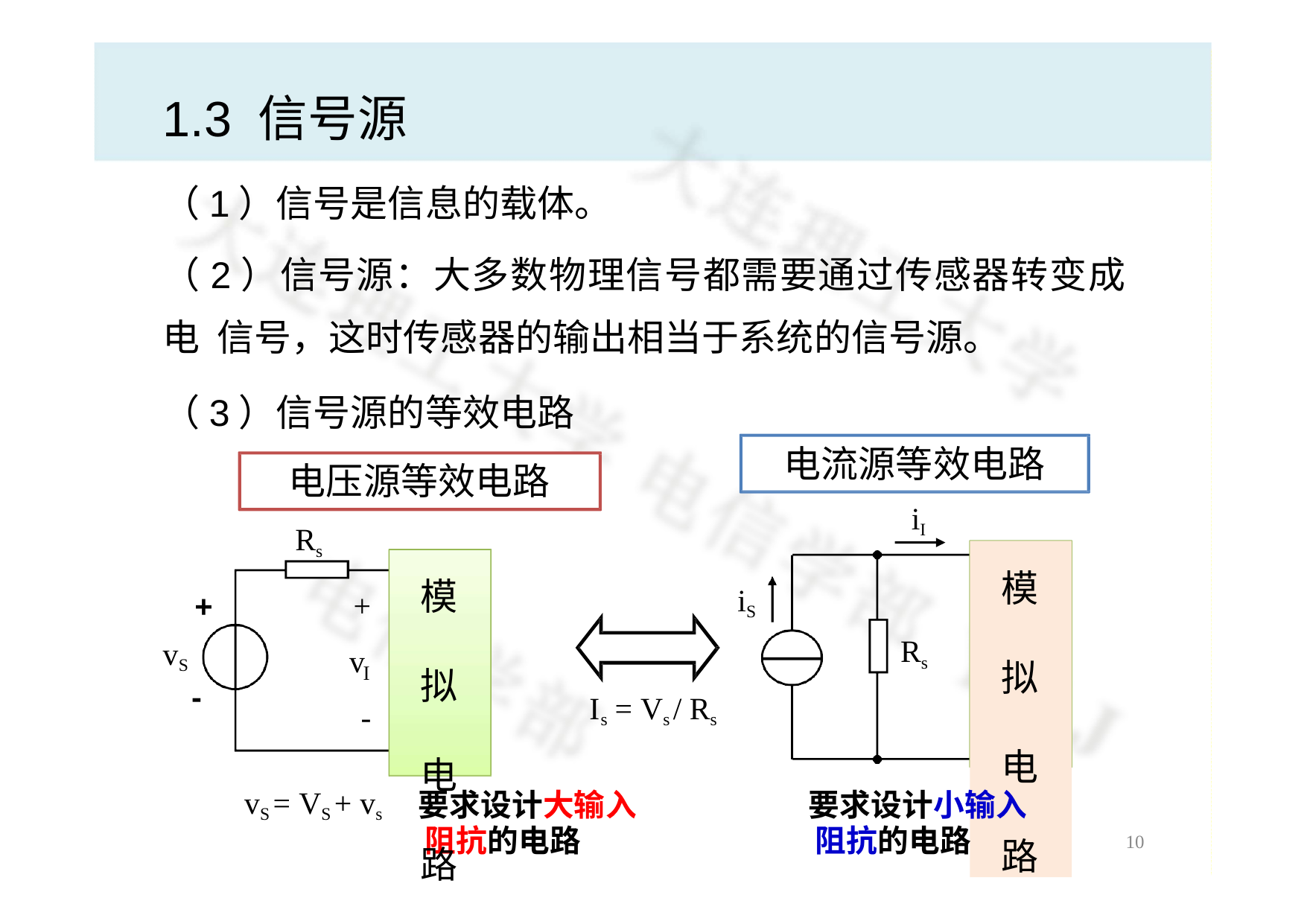

# 1.3 信号源
（1）信号是信息的载体。
（2）信号源：大多数物理信号都需要通过传感器转变成电  信号，这时传感器的输出相当于系统的信号源。
（3）信号源的等效电路

电流源等效电路

电压源等效电路
iI
Rs

模  拟  电  路

模  拟  电  路
iS
+
+

Rs
vS
v
I
-
Is = Vs / Rs
-
vS = VS + vs
要求设计大输入  阻抗的电路
要求设计小输入  阻抗的电路
10